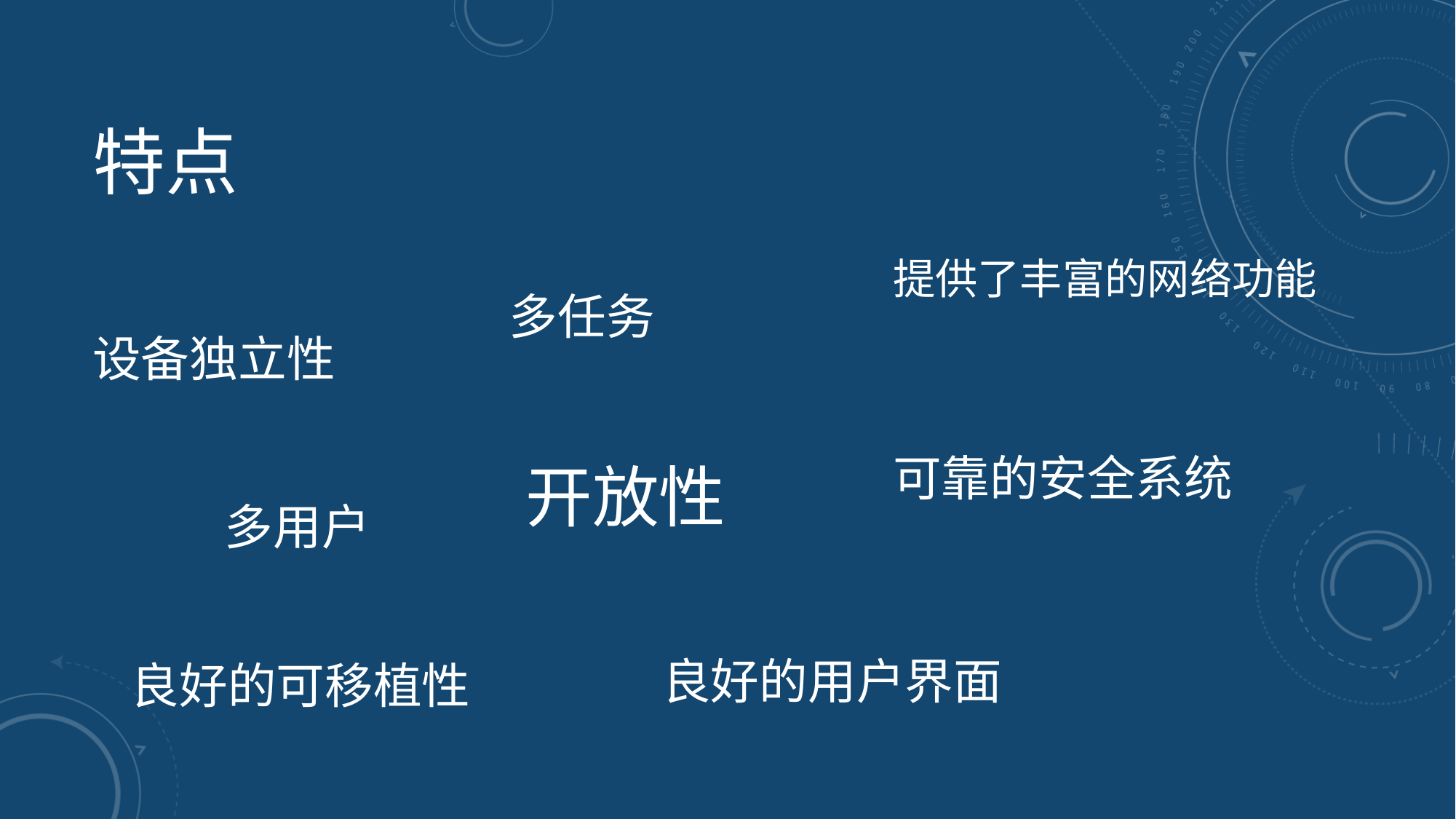

# 特点
提供了丰富的网络功能
多任务
设备独立性
可靠的安全系统
开放性
多用户
良好的用户界面
良好的可移植性